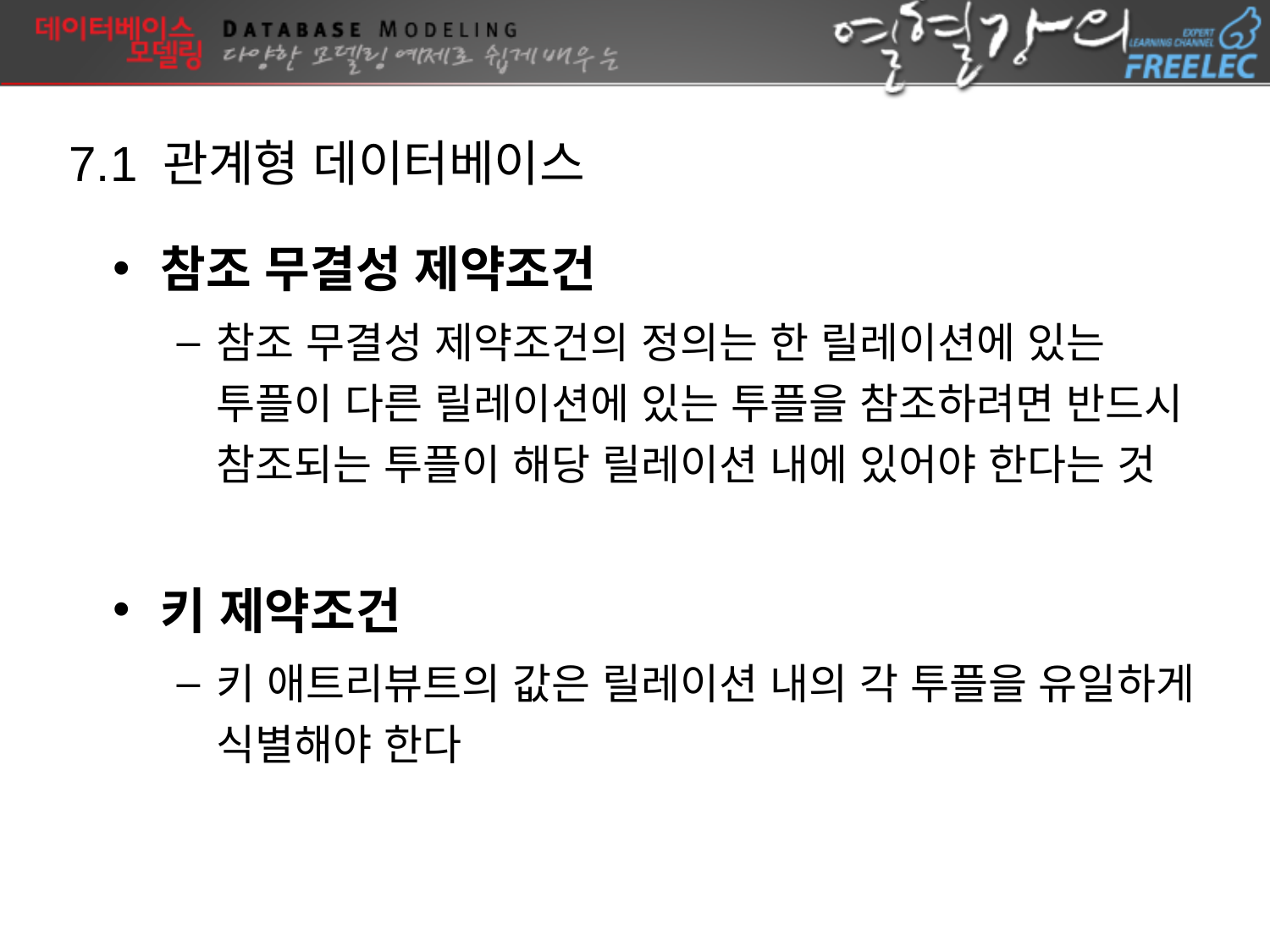

7.1 관계형 데이터베이스
참조 무결성 제약조건
참조 무결성 제약조건의 정의는 한 릴레이션에 있는 투플이 다른 릴레이션에 있는 투플을 참조하려면 반드시 참조되는 투플이 해당 릴레이션 내에 있어야 한다는 것

키 제약조건
키 애트리뷰트의 값은 릴레이션 내의 각 투플을 유일하게 식별해야 한다